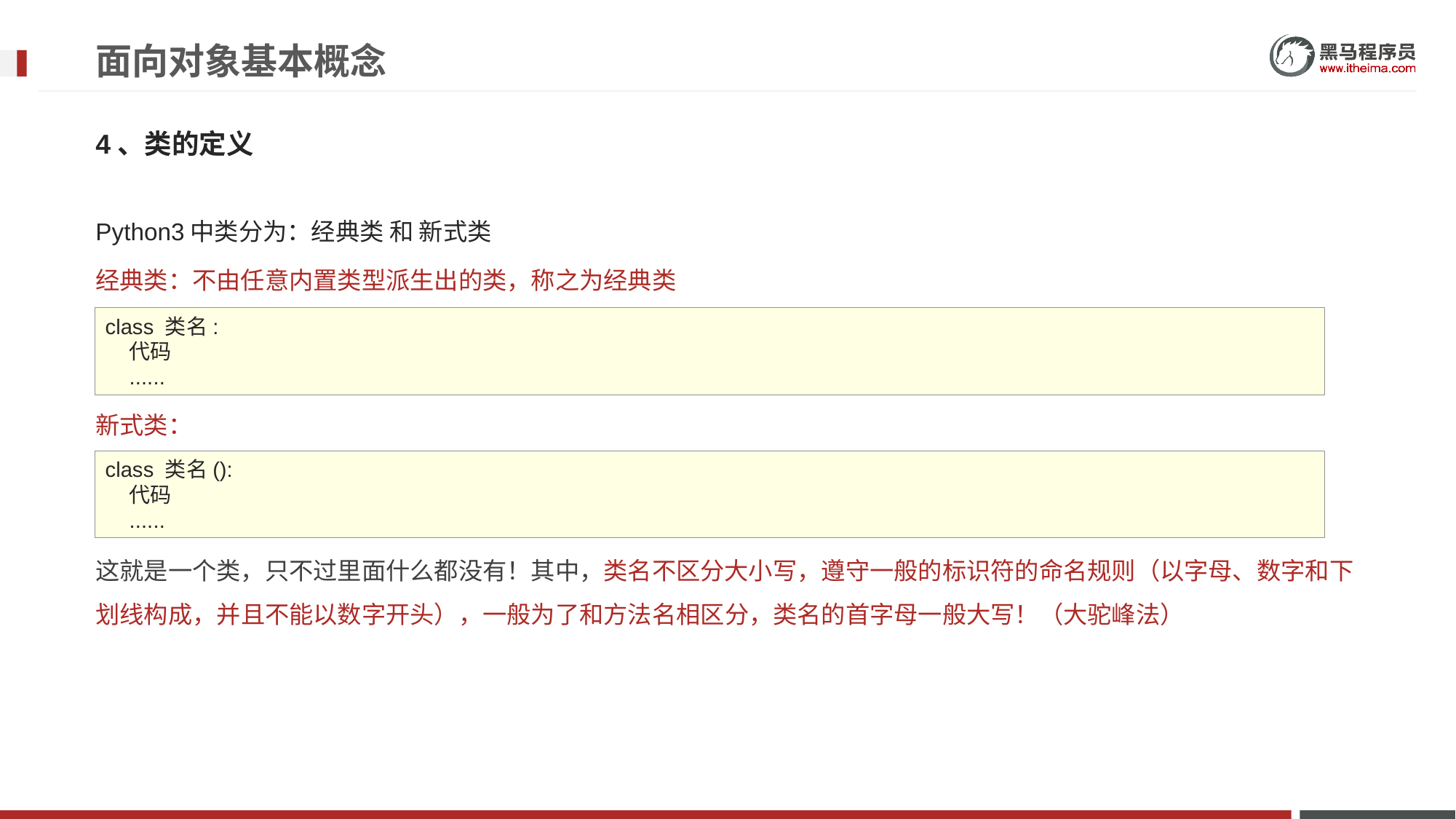

# 面向对象基本概念
4、类的定义
Python3中类分为：经典类 和 新式类
经典类：不由任意内置类型派生出的类，称之为经典类

新式类：

这就是一个类，只不过里面什么都没有！其中，类名不区分大小写，遵守一般的标识符的命名规则（以字母、数字和下划线构成，并且不能以数字开头），一般为了和方法名相区分，类名的首字母一般大写！（大驼峰法）
class 类名:
    代码
    ......
class 类名():
    代码
    ......